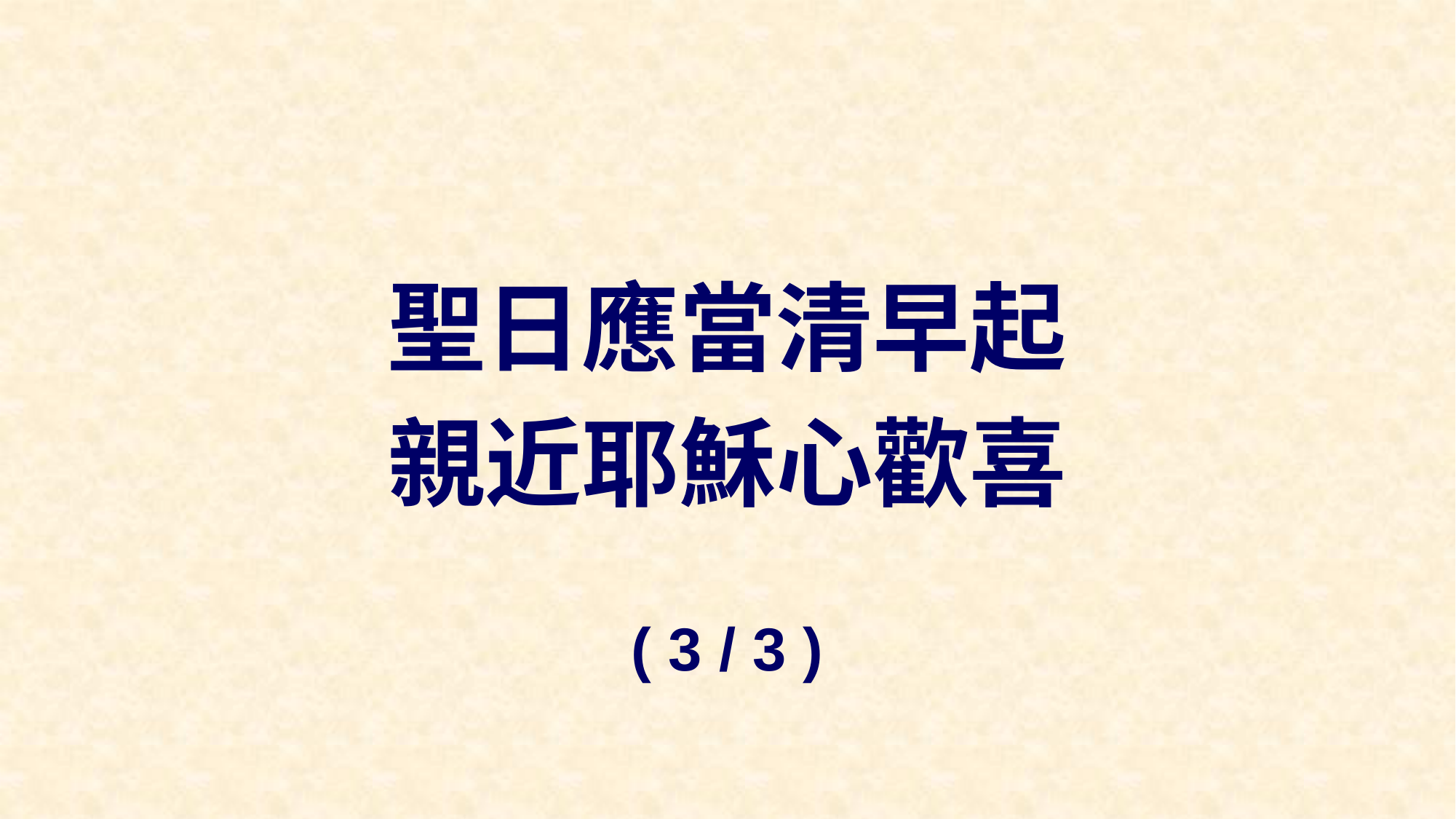

聖日應當清早起
親近耶穌心歡喜
( 3 / 3 )